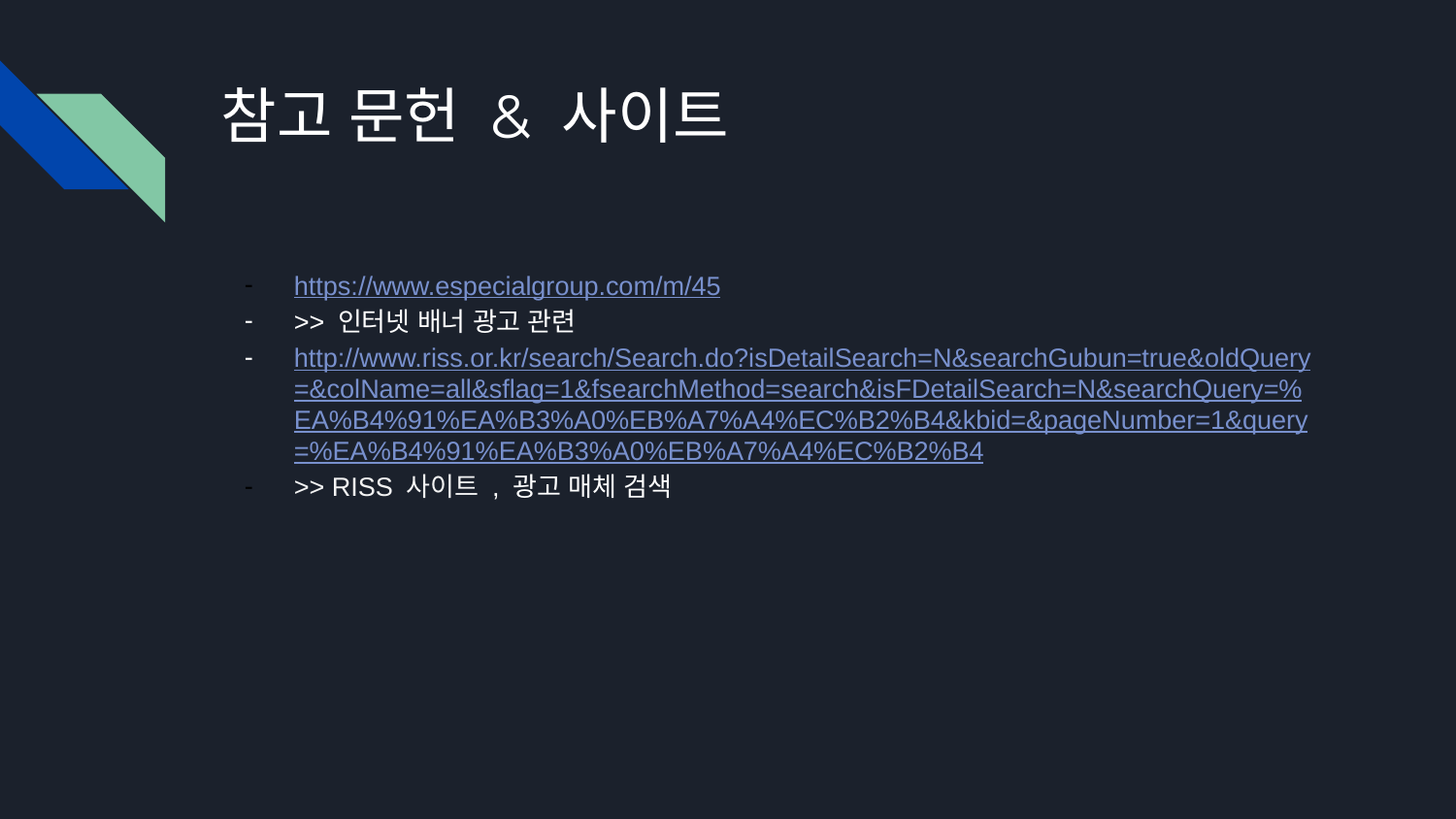

# 참고 문헌 & 사이트
https://www.especialgroup.com/m/45
>> 인터넷 배너 광고 관련
http://www.riss.or.kr/search/Search.do?isDetailSearch=N&searchGubun=true&oldQuery=&colName=all&sflag=1&fsearchMethod=search&isFDetailSearch=N&searchQuery=%EA%B4%91%EA%B3%A0%EB%A7%A4%EC%B2%B4&kbid=&pageNumber=1&query=%EA%B4%91%EA%B3%A0%EB%A7%A4%EC%B2%B4
>> RISS 사이트 , 광고 매체 검색